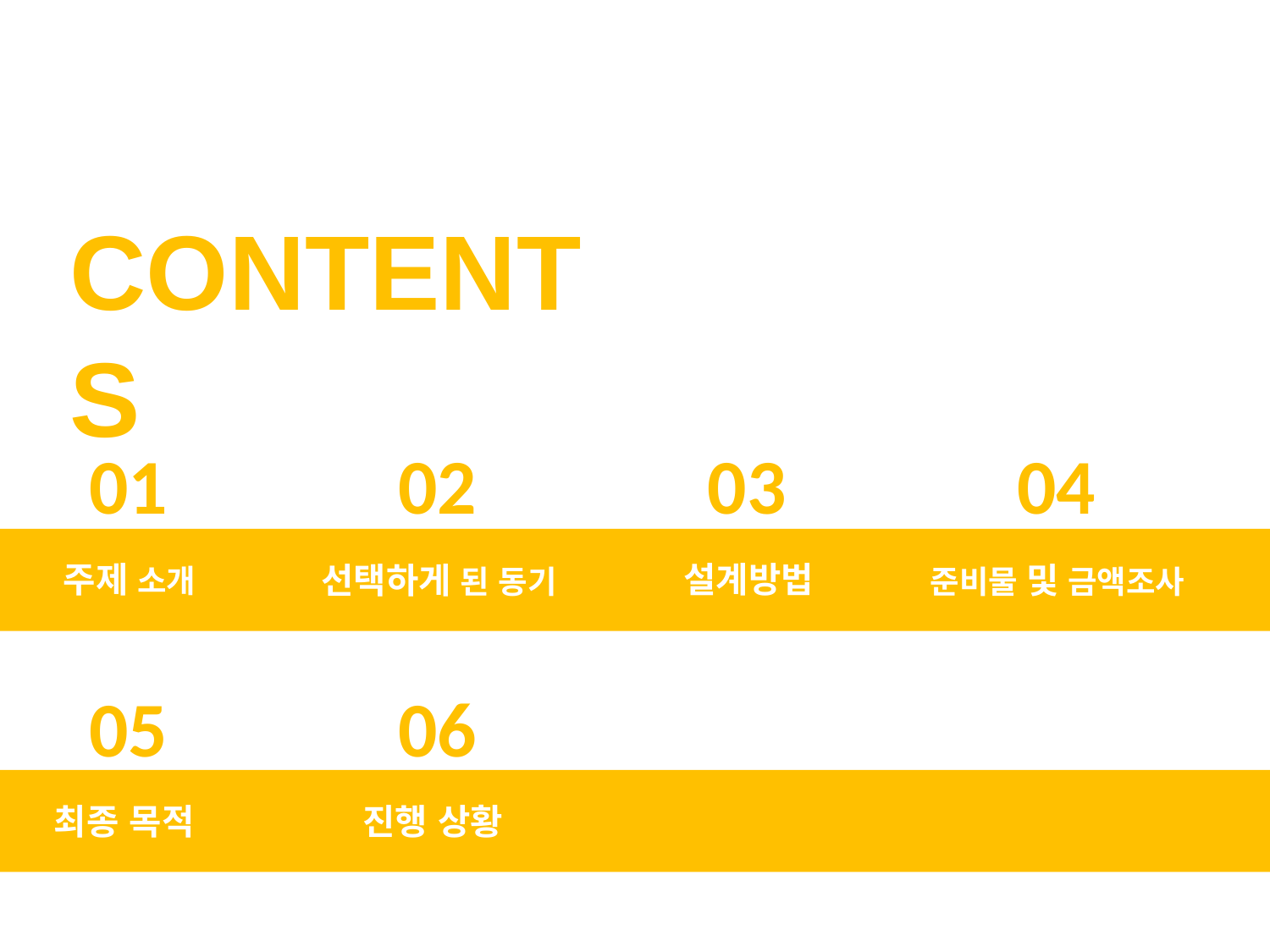

CONTENTS
01
02
03
04

설계방법
주제 소개
선택하게 된 동기
준비물 및 금액조사
05
06

최종 목적
진행 상황